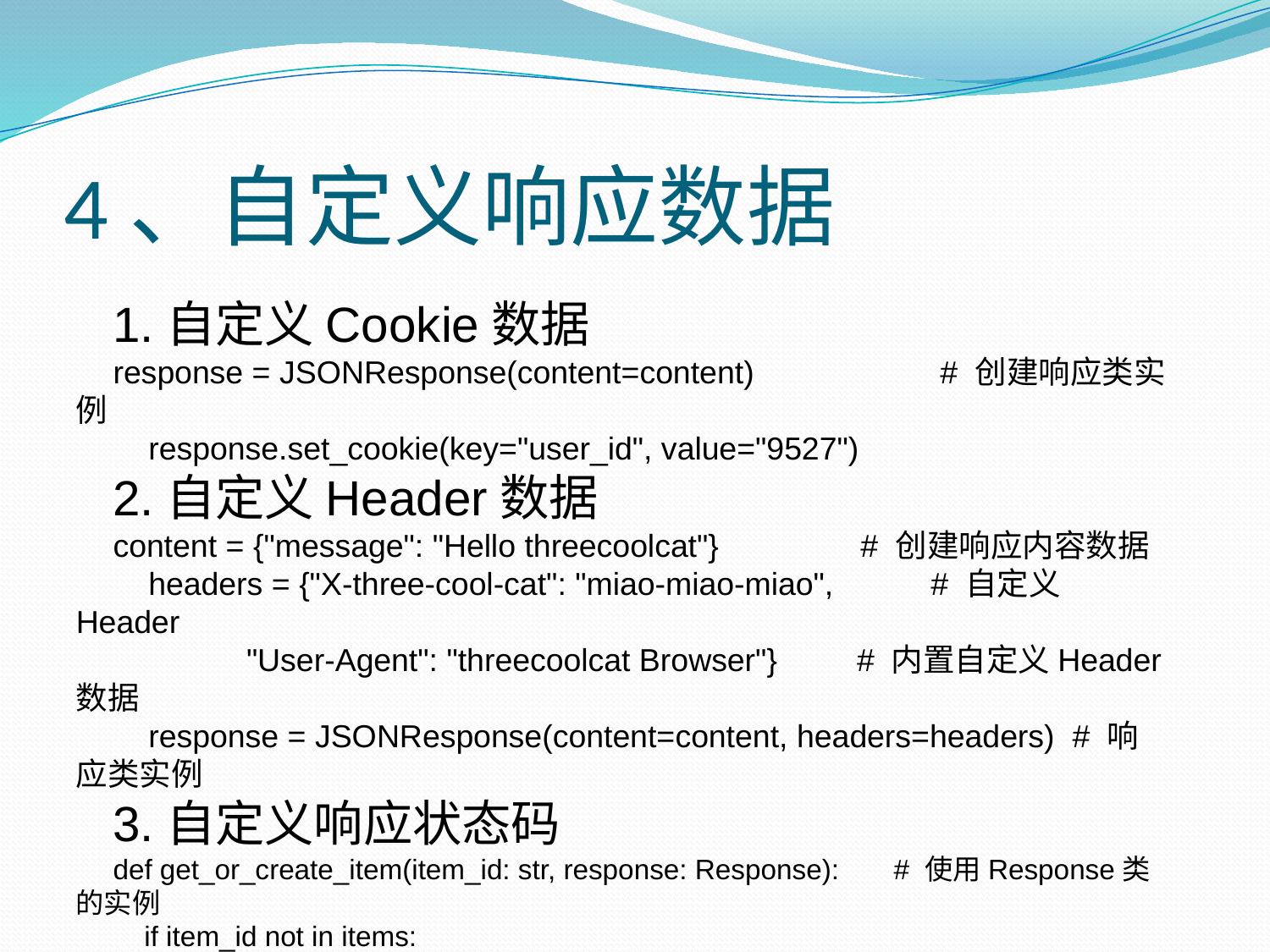

# 4、自定义响应数据
1.自定义Cookie数据
response = JSONResponse(content=content)                     # 创建响应类实例
    response.set_cookie(key="user_id", value="9527")
2.自定义Header数据
content = {"message": "Hello threecoolcat"}                # 创建响应内容数据
    headers = {"X-three-cool-cat": "miao-miao-miao",           # 自定义Header
               "User-Agent": "threecoolcat Browser"}         # 内置自定义Header数据
    response = JSONResponse(content=content, headers=headers)  # 响应类实例
3.自定义响应状态码
def get_or_create_item(item_id: str, response: Response):       # 使用Response类的实例
    if item_id not in items:
        items[item_id] = "dog"
        response.status_code = status.HTTP_201_CREATED   # 自定义的响应状态码
    return items[item_id]